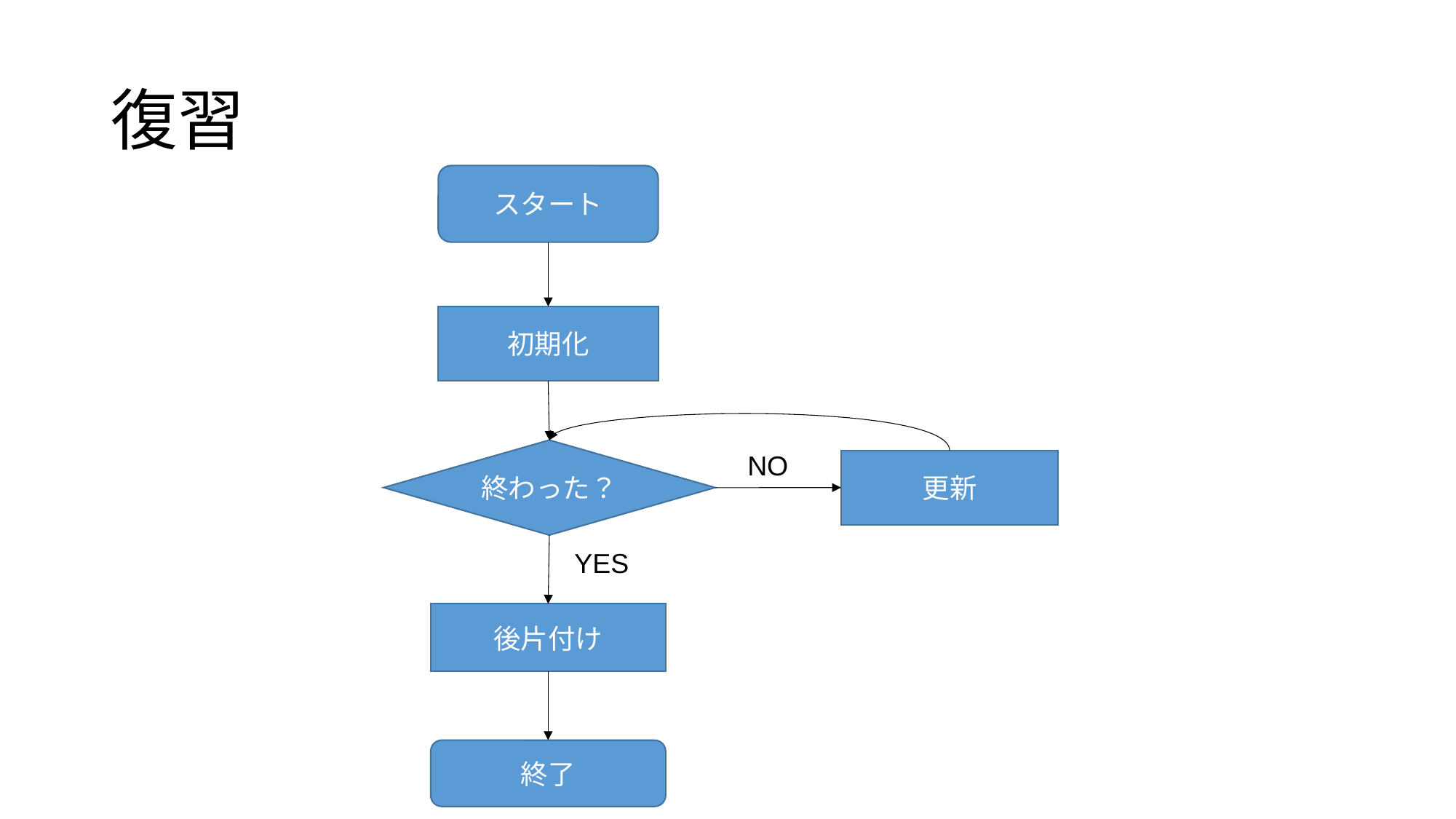

# 復習
スタート
初期化
終わった？
NO
更新
YES
後片付け
終了